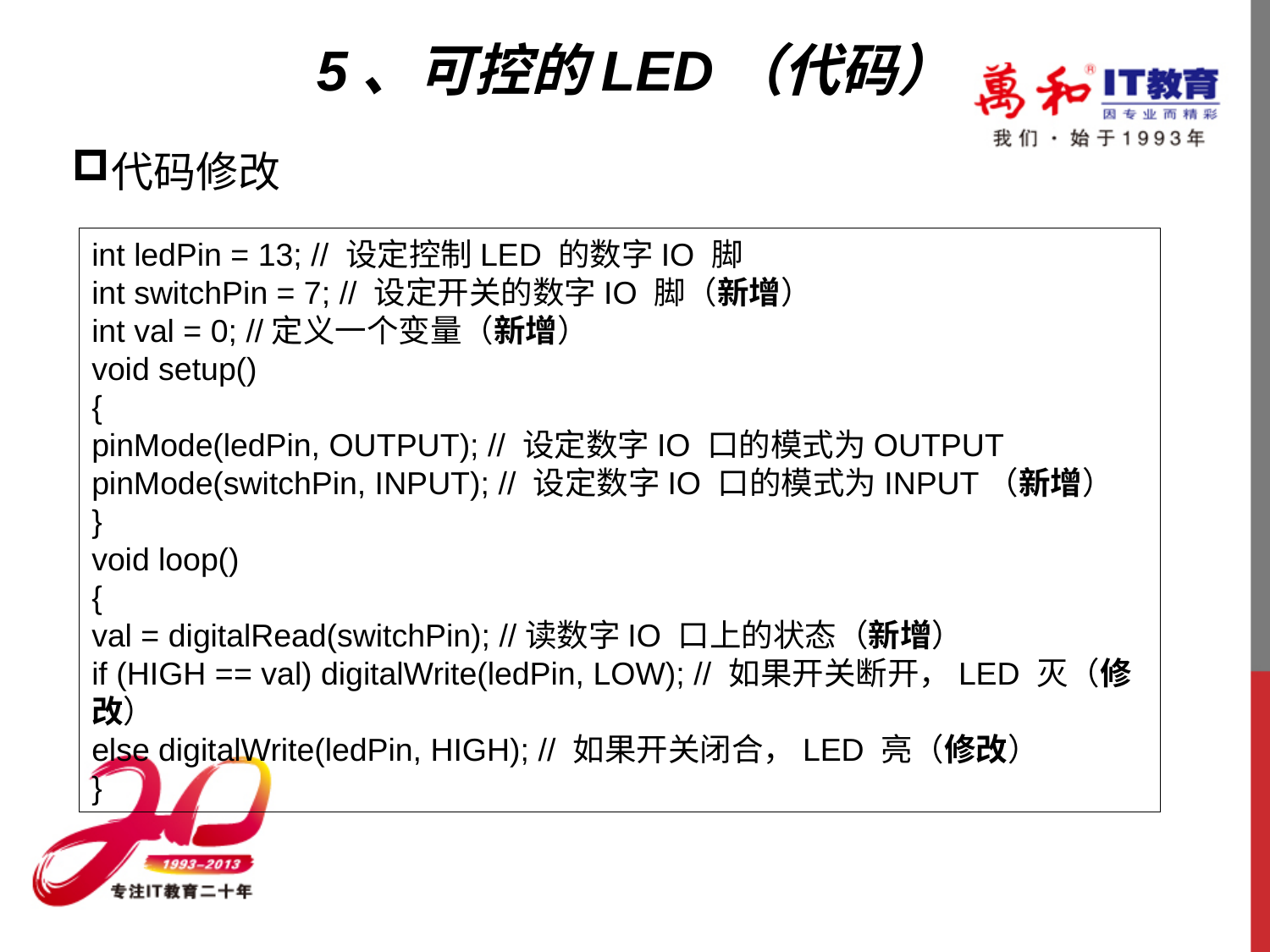

# 5、可控的LED（代码）
代码修改
int ledPin = 13; // 设定控制LED 的数字IO 脚
int switchPin = 7; // 设定开关的数字IO 脚（新增）
int val = 0; //定义一个变量（新增）
void setup()
{
pinMode(ledPin, OUTPUT); // 设定数字IO 口的模式为OUTPUT
pinMode(switchPin, INPUT); // 设定数字IO 口的模式为INPUT（新增）
}
void loop()
{
val = digitalRead(switchPin); //读数字IO 口上的状态（新增）
if (HIGH == val) digitalWrite(ledPin, LOW); // 如果开关断开，LED 灭（修改）
else digitalWrite(ledPin, HIGH); // 如果开关闭合，LED 亮（修改）
}